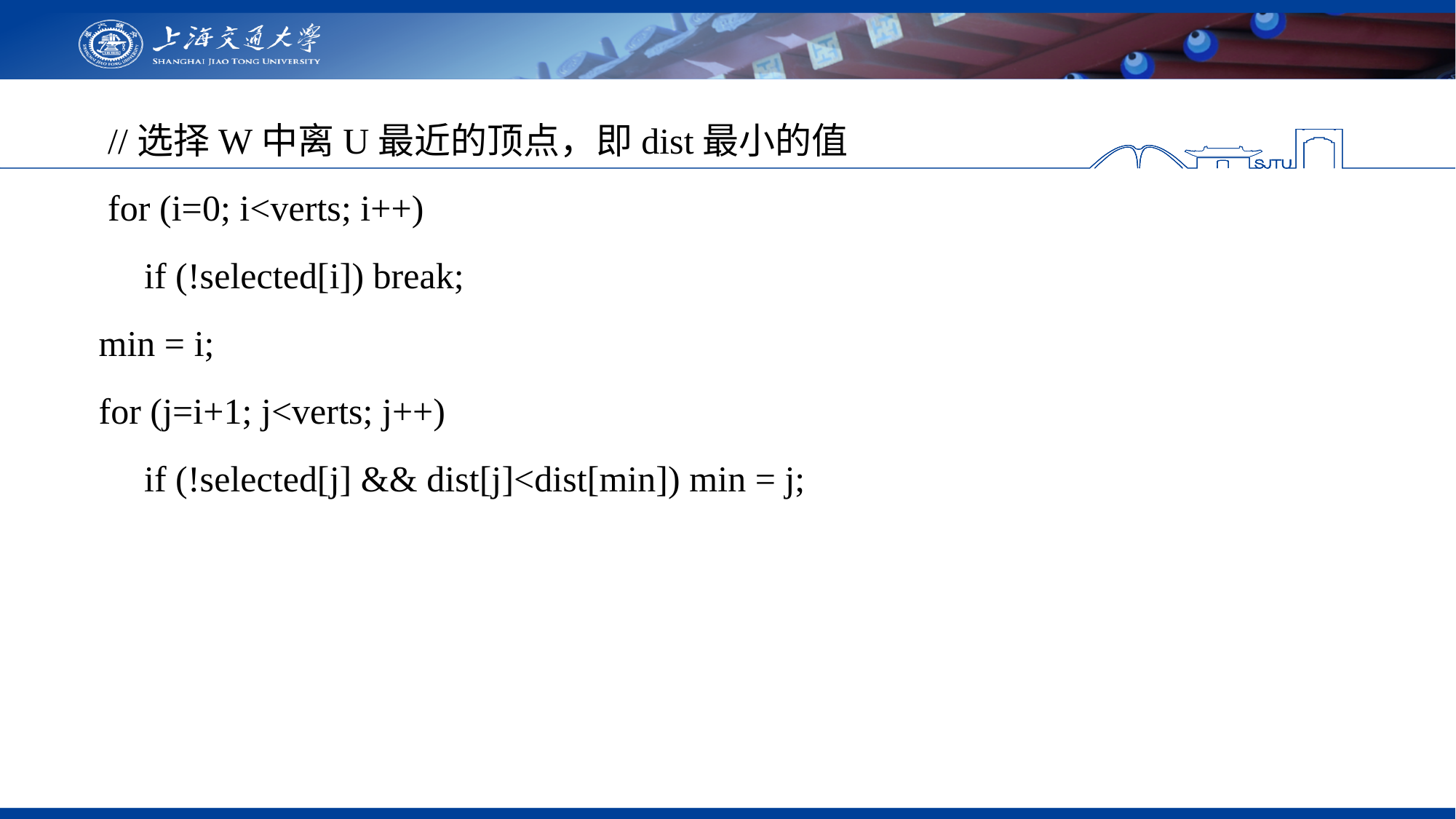

//选择W中离U最近的顶点，即dist最小的值
        for (i=0; i<verts; i++)
            if (!selected[i]) break;
       min = i;
       for (j=i+1; j<verts; j++)
            if (!selected[j] && dist[j]<dist[min]) min = j;